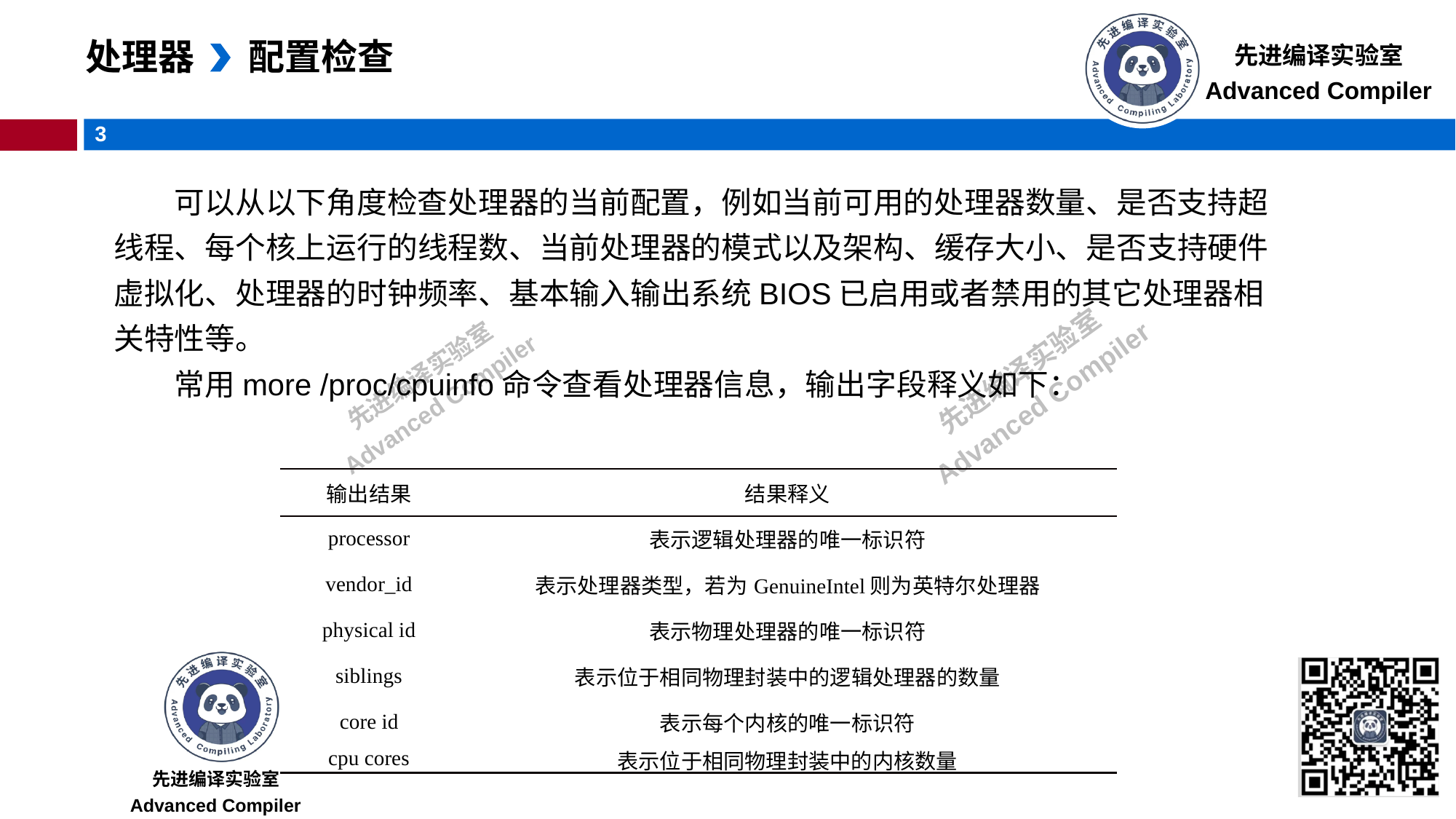

处理器
配置检查

可以从以下角度检查处理器的当前配置，例如当前可用的处理器数量、是否支持超线程、每个核上运行的线程数、当前处理器的模式以及架构、缓存大小、是否支持硬件虚拟化、处理器的时钟频率、基本输入输出系统BIOS已启用或者禁用的其它处理器相关特性等。
常用more /proc/cpuinfo命令查看处理器信息，输出字段释义如下：
| 输出结果 | 结果释义 |
| --- | --- |
| processor | 表示逻辑处理器的唯一标识符 |
| vendor\_id | 表示处理器类型，若为GenuineIntel则为英特尔处理器 |
| physical id | 表示物理处理器的唯一标识符 |
| siblings | 表示位于相同物理封装中的逻辑处理器的数量 |
| core id | 表示每个内核的唯一标识符 |
| cpu cores | 表示位于相同物理封装中的内核数量 |